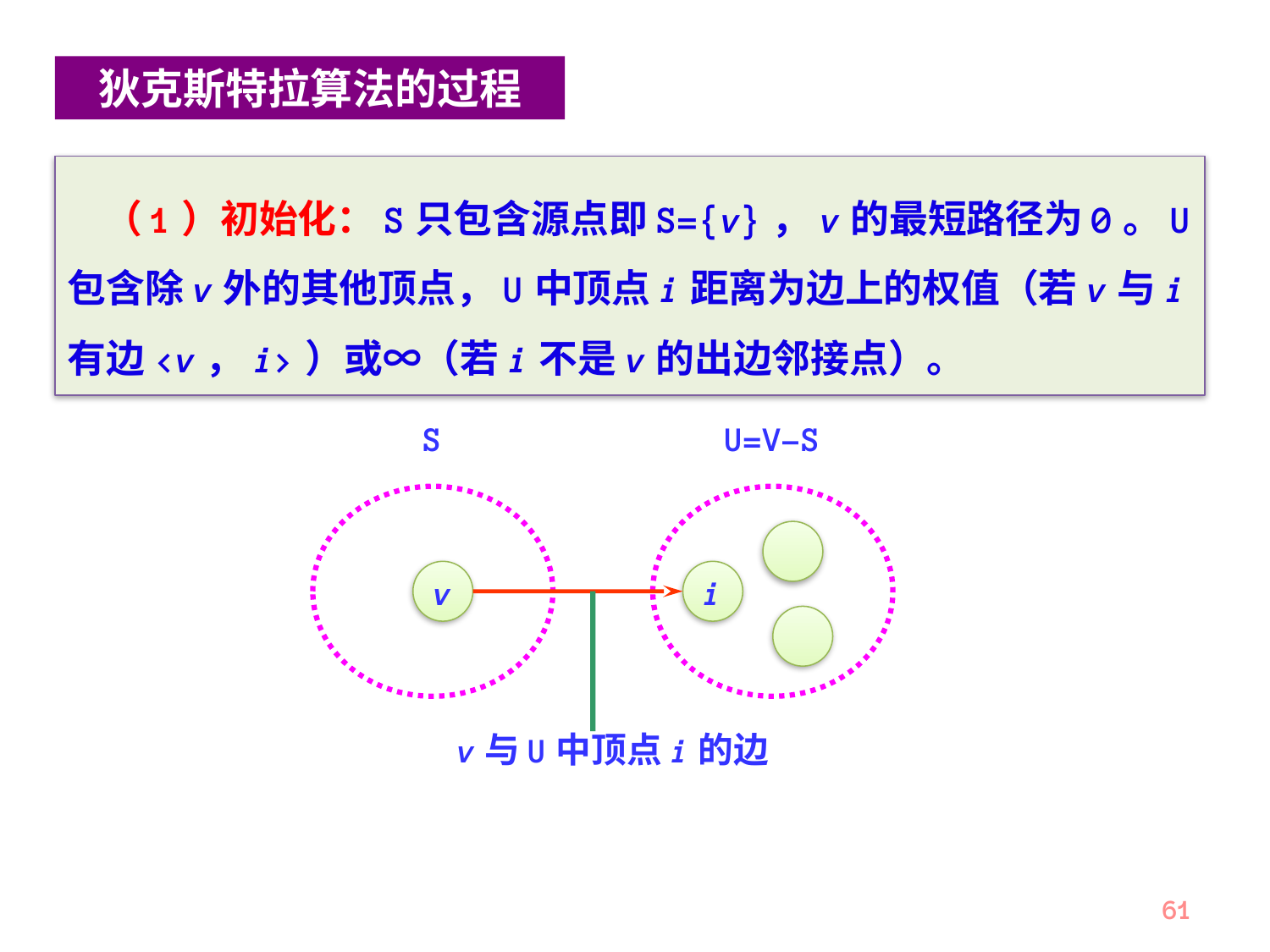

狄克斯特拉算法的过程
   （1）初始化：S只包含源点即S={v}，v的最短路径为0。U包含除v外的其他顶点，U中顶点i距离为边上的权值（若v与i有边<v，i>）或∞（若i不是v的出边邻接点）。
S
U=V-S

v
i

v与U中顶点i的边
61